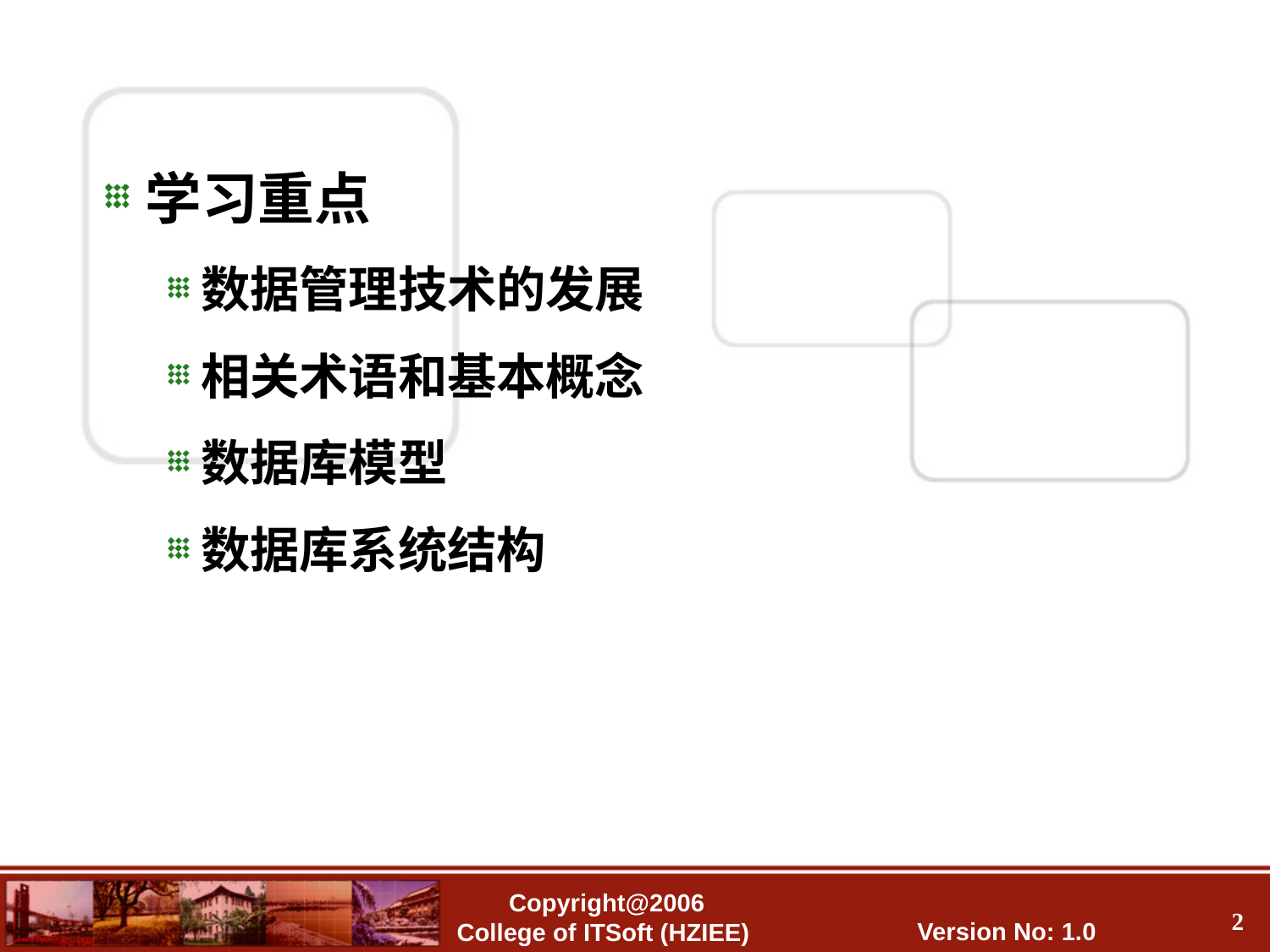

学习重点
数据管理技术的发展
相关术语和基本概念
数据库模型
数据库系统结构